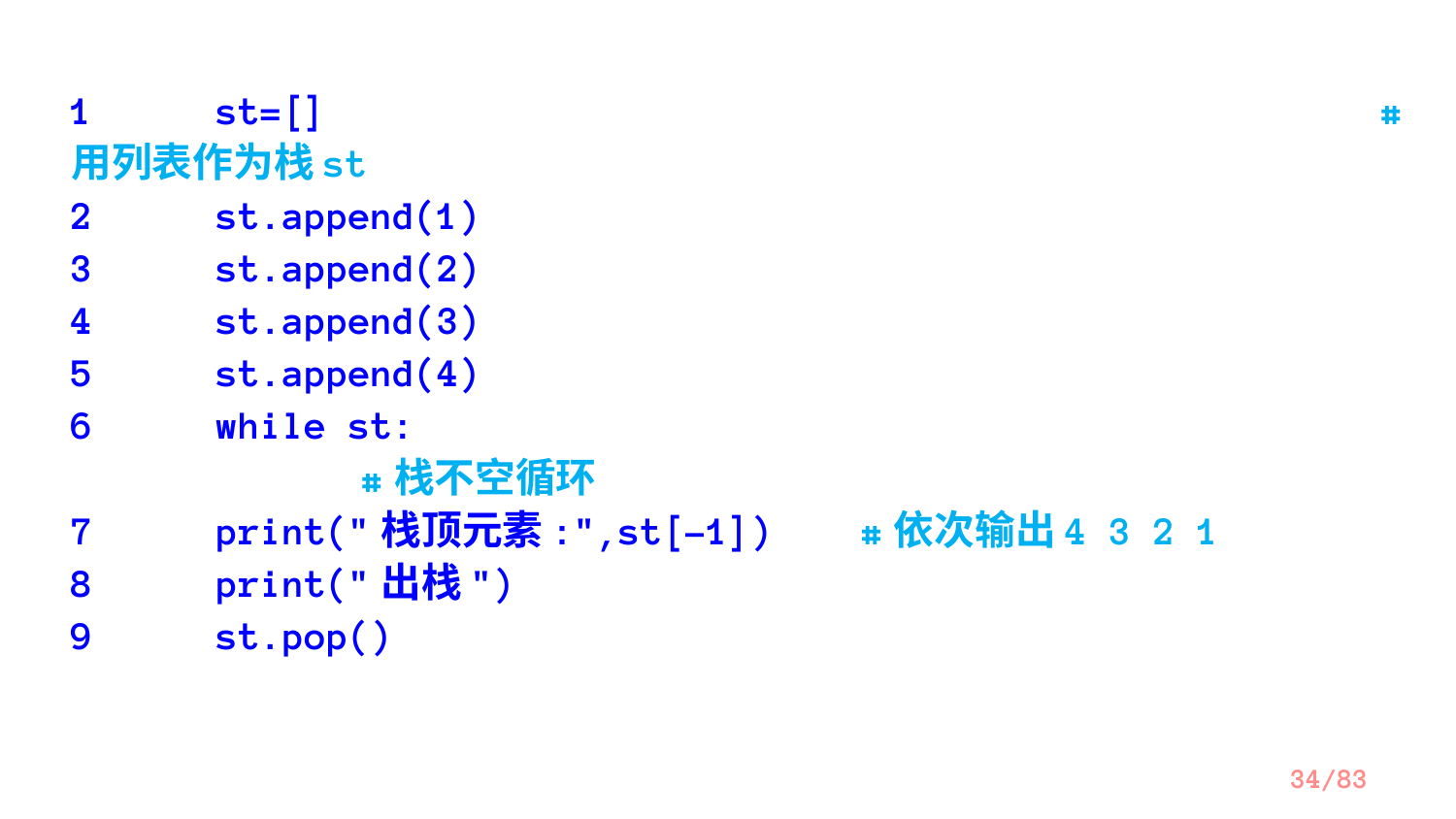

1	st=[]               					#用列表作为栈st
2	st.append(1)
3	st.append(2)
4	st.append(3)
5	st.append(4)
6	while st:									#栈不空循环
7   	print("栈顶元素:",st[-1])    #依次输出4 3 2 1
8  	print("出栈")
9  	st.pop()
34/83